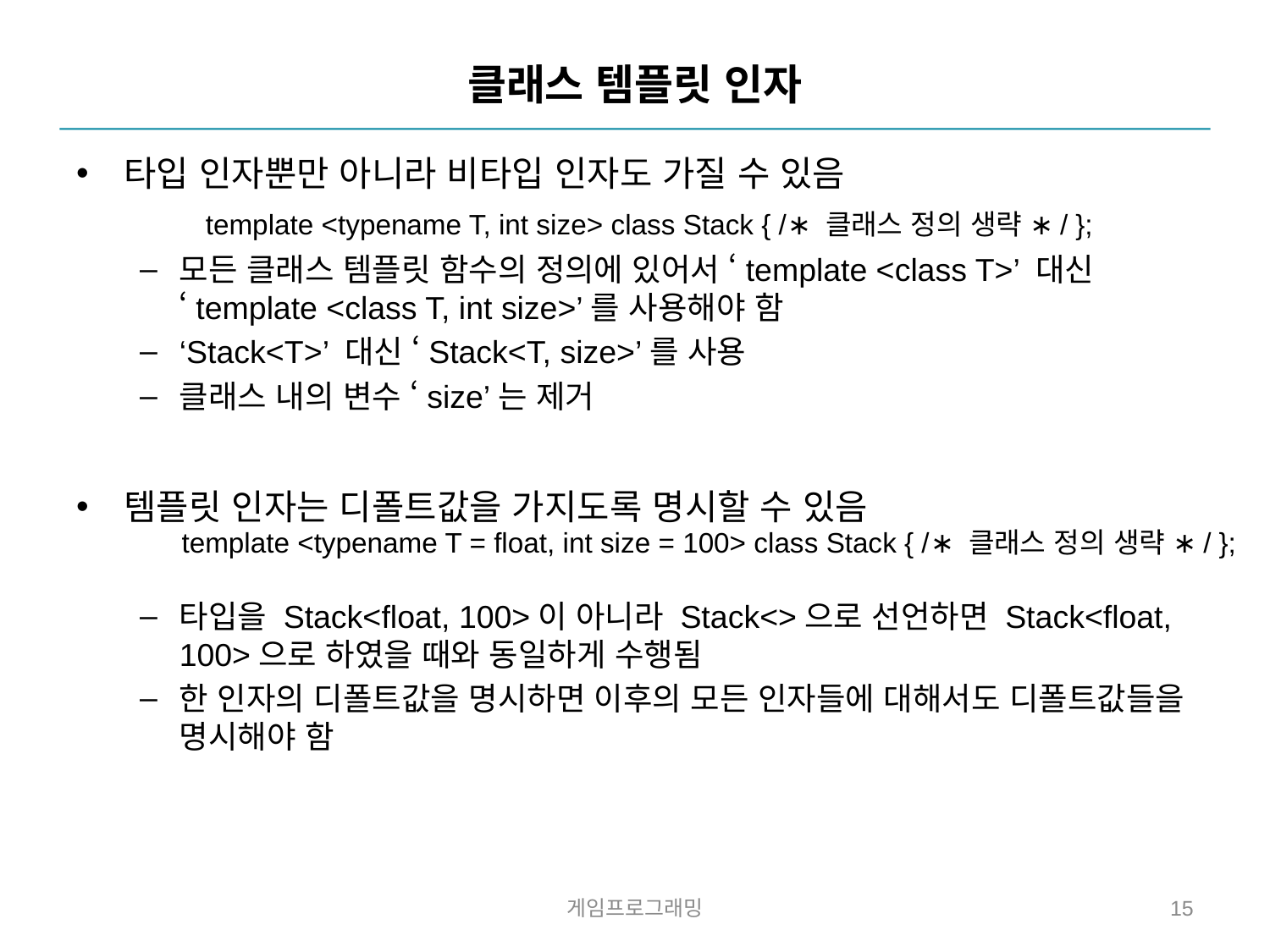

# 클래스 템플릿 인자
타입 인자뿐만 아니라 비타입 인자도 가질 수 있음

모든 클래스 템플릿 함수의 정의에 있어서 ‘template <class T>’ 대신 ‘template <class T, int size>’를 사용해야 함
‘Stack<T>’ 대신 ‘Stack<T, size>’를 사용
클래스 내의 변수 ‘size’는 제거

템플릿 인자는 디폴트값을 가지도록 명시할 수 있음

타입을 Stack<float, 100>이 아니라 Stack<>으로 선언하면 Stack<float, 100>으로 하였을 때와 동일하게 수행됨
한 인자의 디폴트값을 명시하면 이후의 모든 인자들에 대해서도 디폴트값들을 명시해야 함

template <typename T, int size> class Stack { /∗ 클래스 정의 생략 ∗/ };
template <typename T = float, int size = 100> class Stack { /∗ 클래스 정의 생략 ∗/ };
게임프로그래밍
15